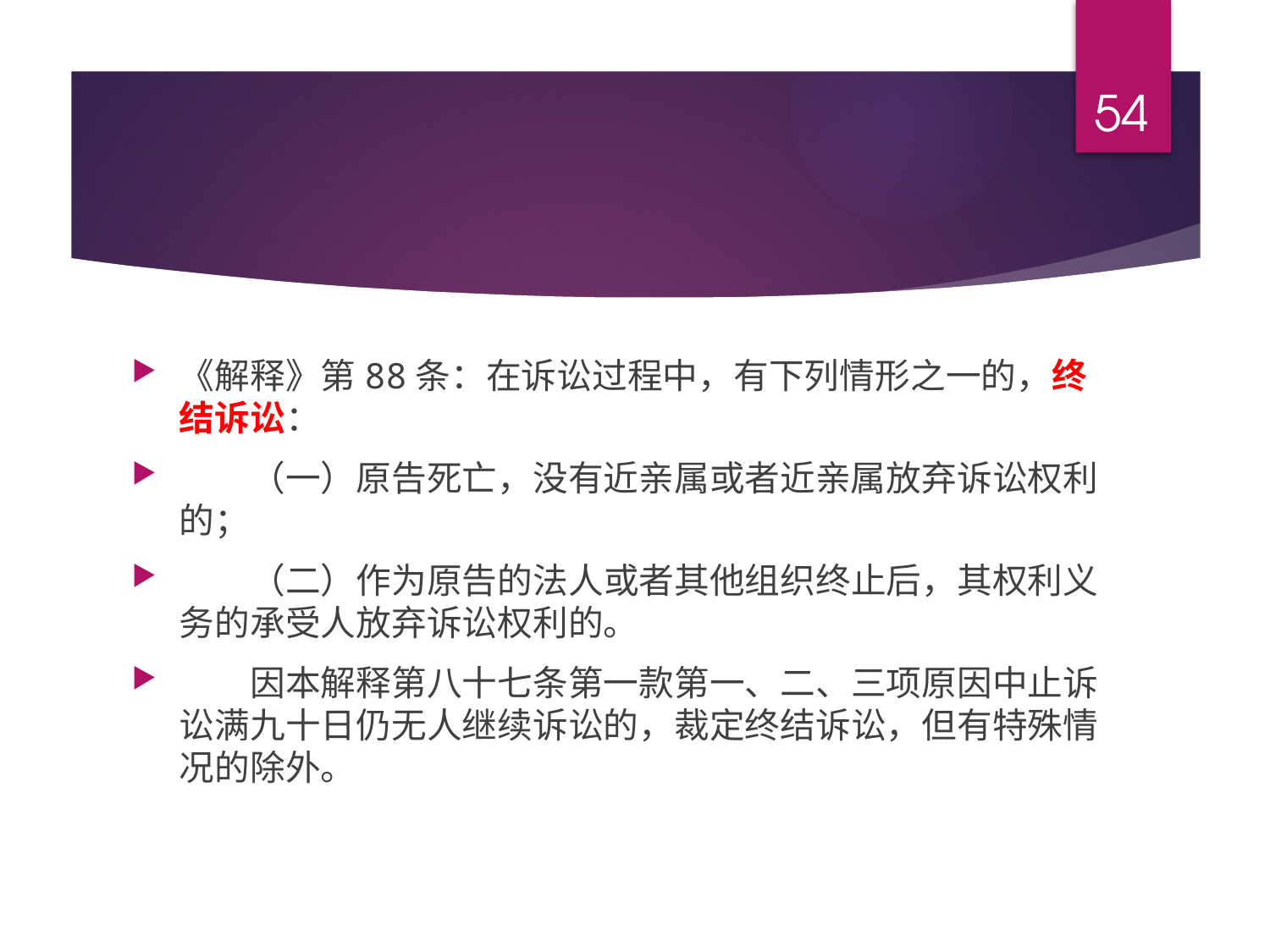

54
#
《解释》第88条：在诉讼过程中，有下列情形之一的，终结诉讼：
　　（一）原告死亡，没有近亲属或者近亲属放弃诉讼权利的；
　　（二）作为原告的法人或者其他组织终止后，其权利义务的承受人放弃诉讼权利的。
　　因本解释第八十七条第一款第一、二、三项原因中止诉讼满九十日仍无人继续诉讼的，裁定终结诉讼，但有特殊情况的除外。